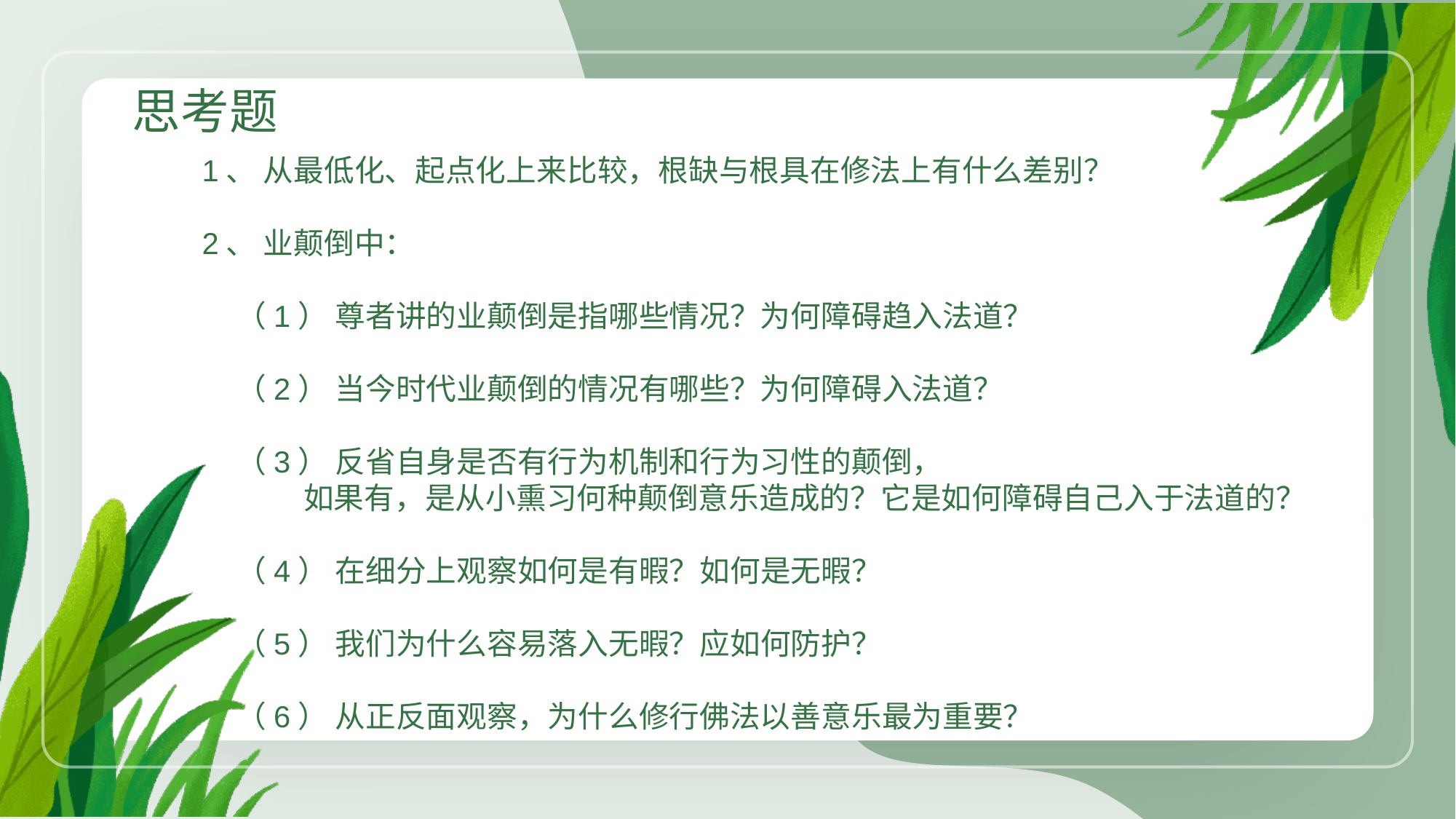

思考题
1、 从最低化、起点化上来比较，根缺与根具在修法上有什么差别？

2、 业颠倒中：

    （1） 尊者讲的业颠倒是指哪些情况？为何障碍趋入法道？

    （2） 当今时代业颠倒的情况有哪些？为何障碍入法道？

    （3） 反省自身是否有行为机制和行为习性的颠倒，
              如果有，是从小熏习何种颠倒意乐造成的？它是如何障碍自己入于法道的？

    （4） 在细分上观察如何是有暇？如何是无暇？

    （5） 我们为什么容易落入无暇？应如何防护？

    （6） 从正反面观察，为什么修行佛法以善意乐最为重要？